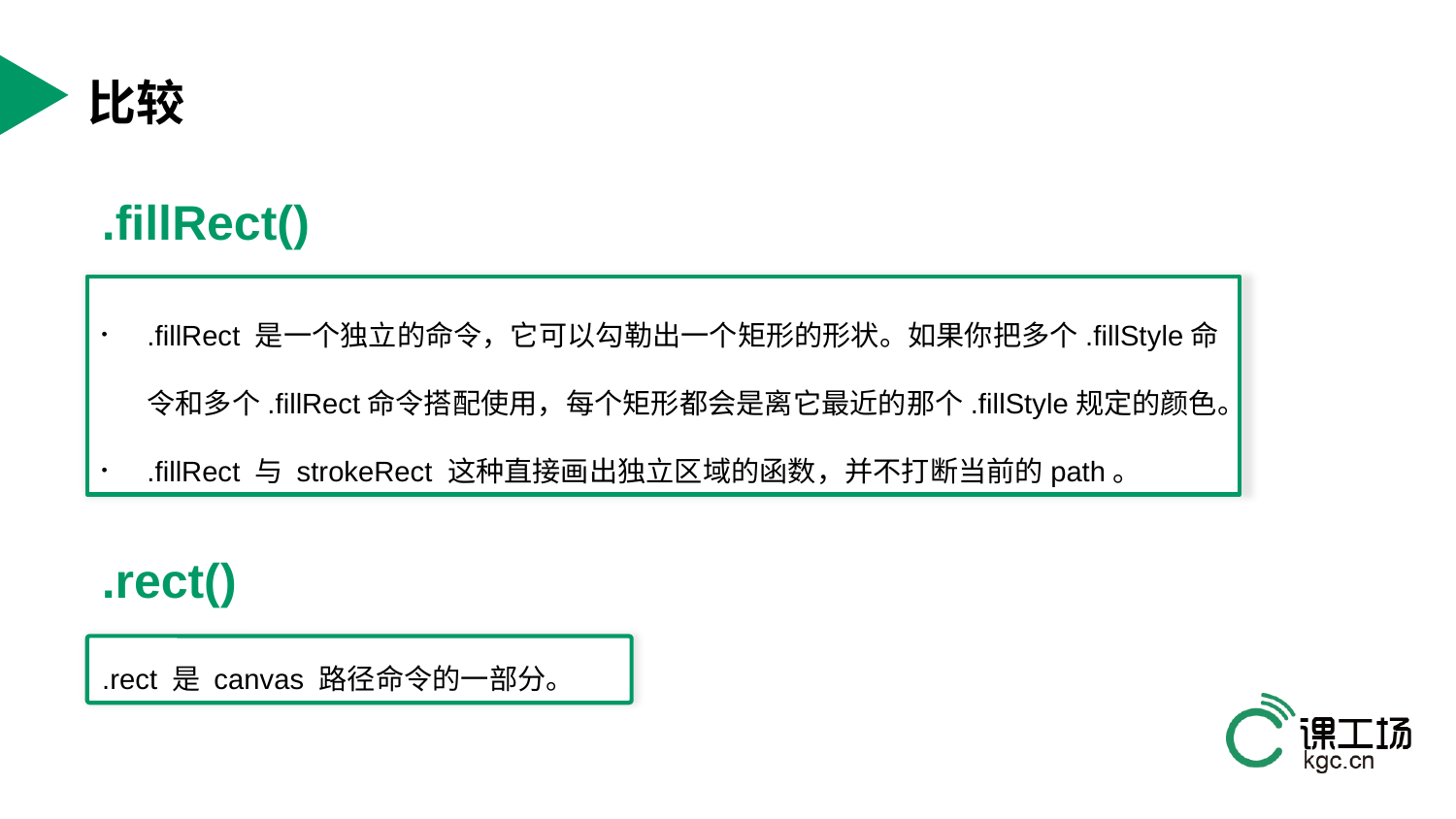

# 比较
.fillRect()
.fillRect 是一个独立的命令，它可以勾勒出一个矩形的形状。如果你把多个.fillStyle命令和多个.fillRect命令搭配使用，每个矩形都会是离它最近的那个.fillStyle规定的颜色。
.fillRect 与 strokeRect 这种直接画出独立区域的函数，并不打断当前的path。
.rect()
.rect 是 canvas 路径命令的一部分。